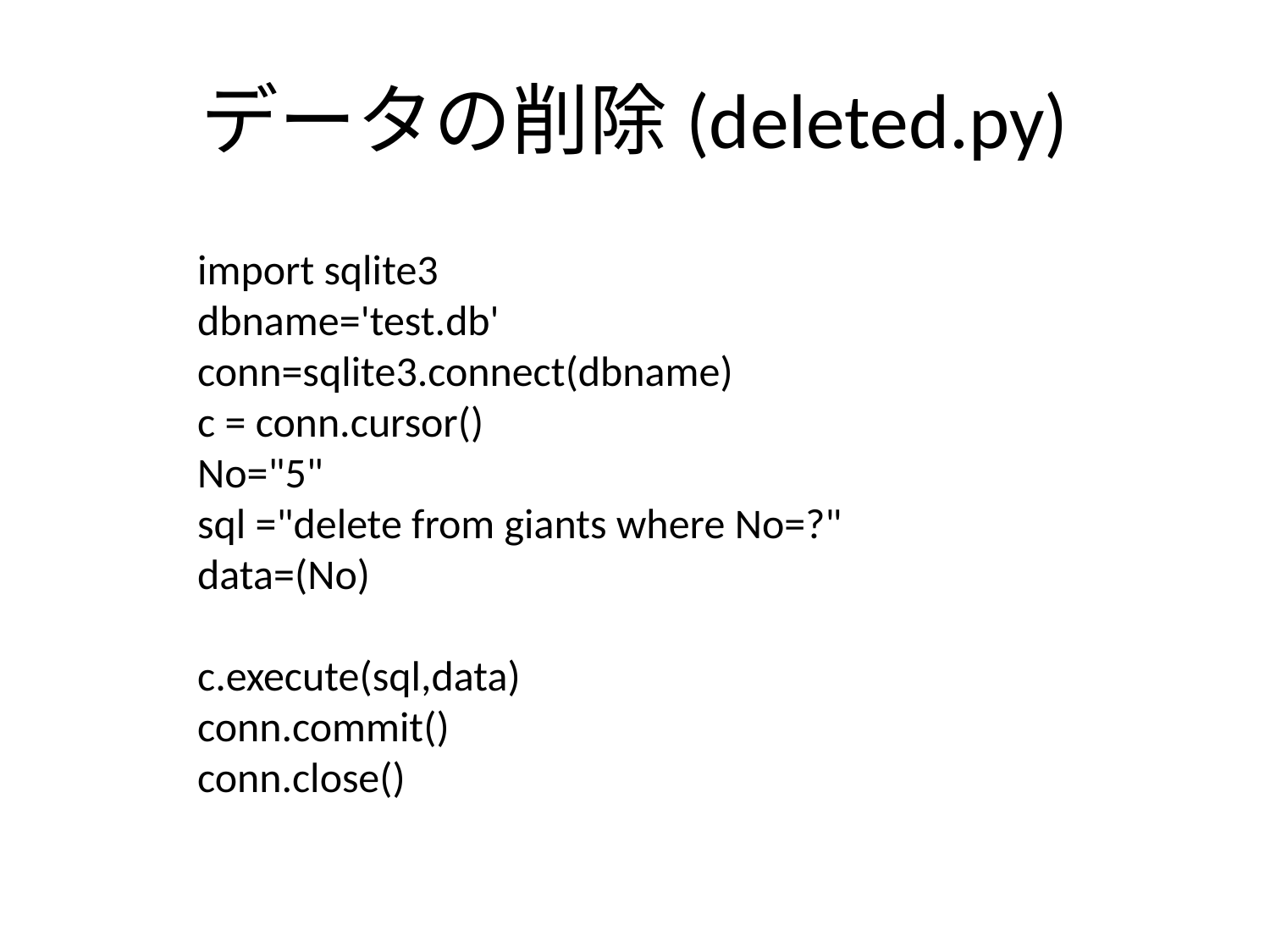

# データの削除(deleted.py)
import sqlite3
dbname='test.db'
conn=sqlite3.connect(dbname)
c = conn.cursor()
No="5"
sql ="delete from giants where No=?"
data=(No)

c.execute(sql,data)
conn.commit()
conn.close()